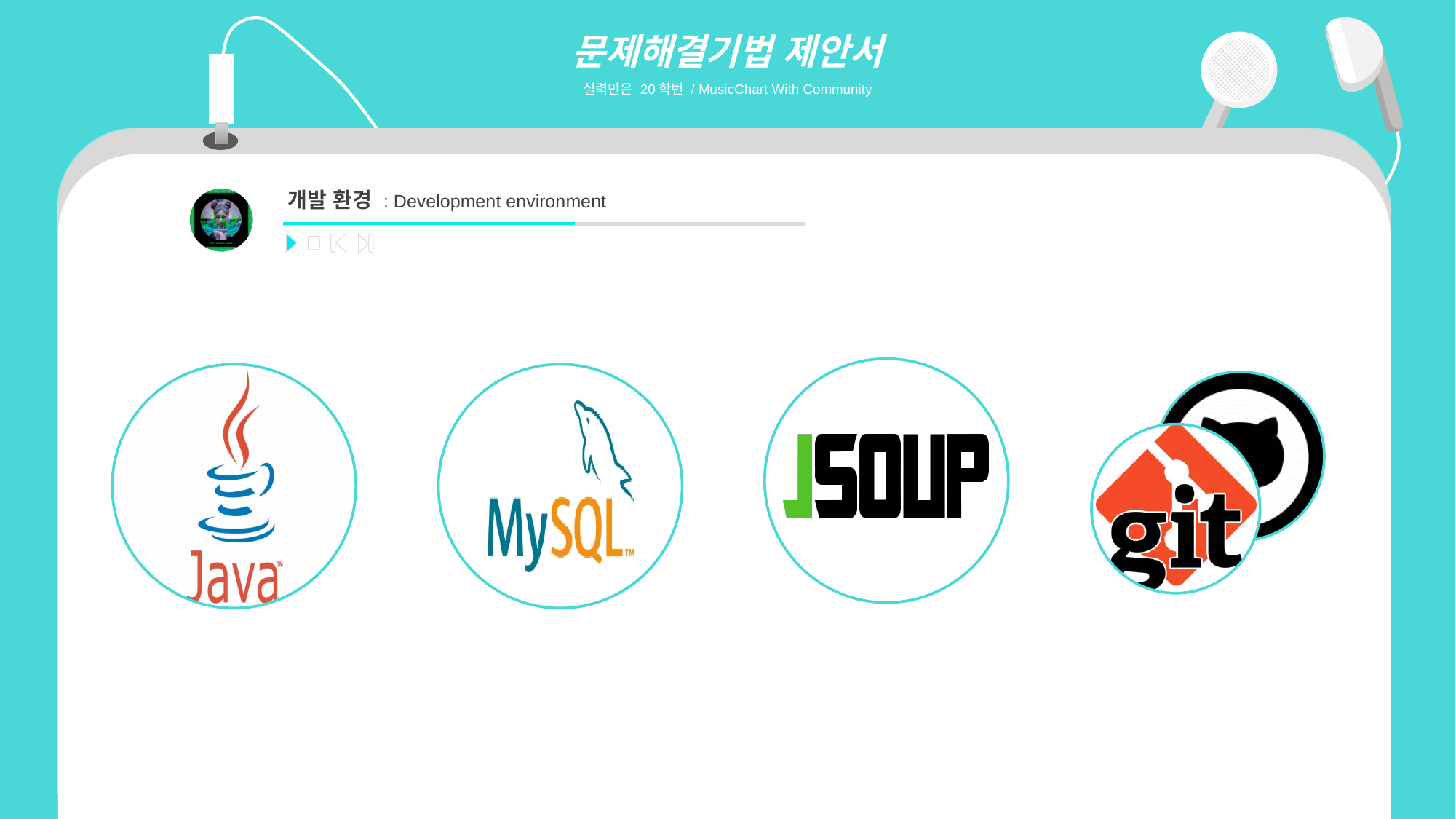

문제해결기법 제안서
실력만은 20학번 / MusicChart With Community

개발 환경 : Development environment